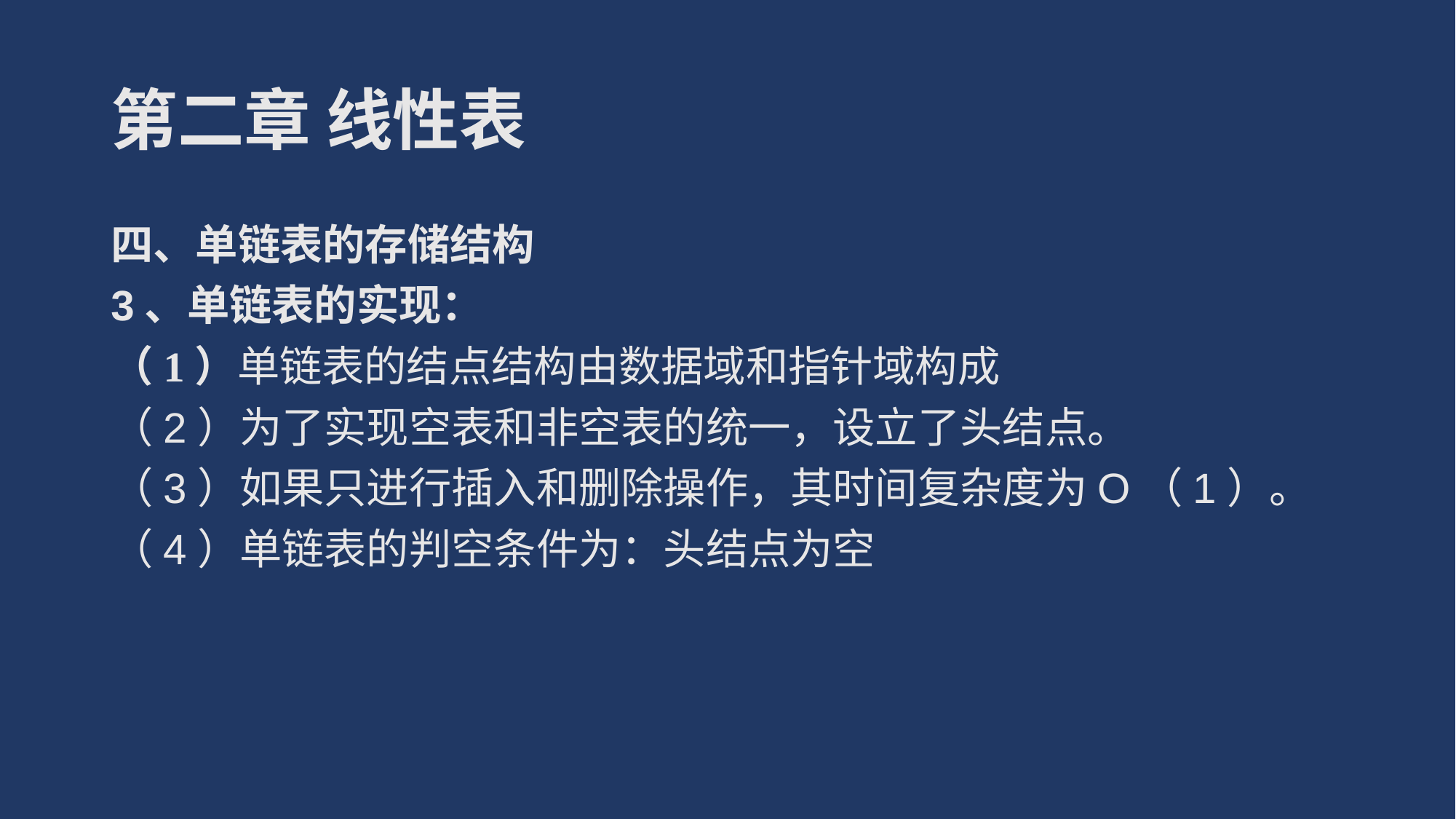

# 第二章 线性表
四、单链表的存储结构
3、单链表的实现：
（1）单链表的结点结构由数据域和指针域构成
（2）为了实现空表和非空表的统一，设立了头结点。
（3）如果只进行插入和删除操作，其时间复杂度为O（1）。
（4）单链表的判空条件为：头结点为空